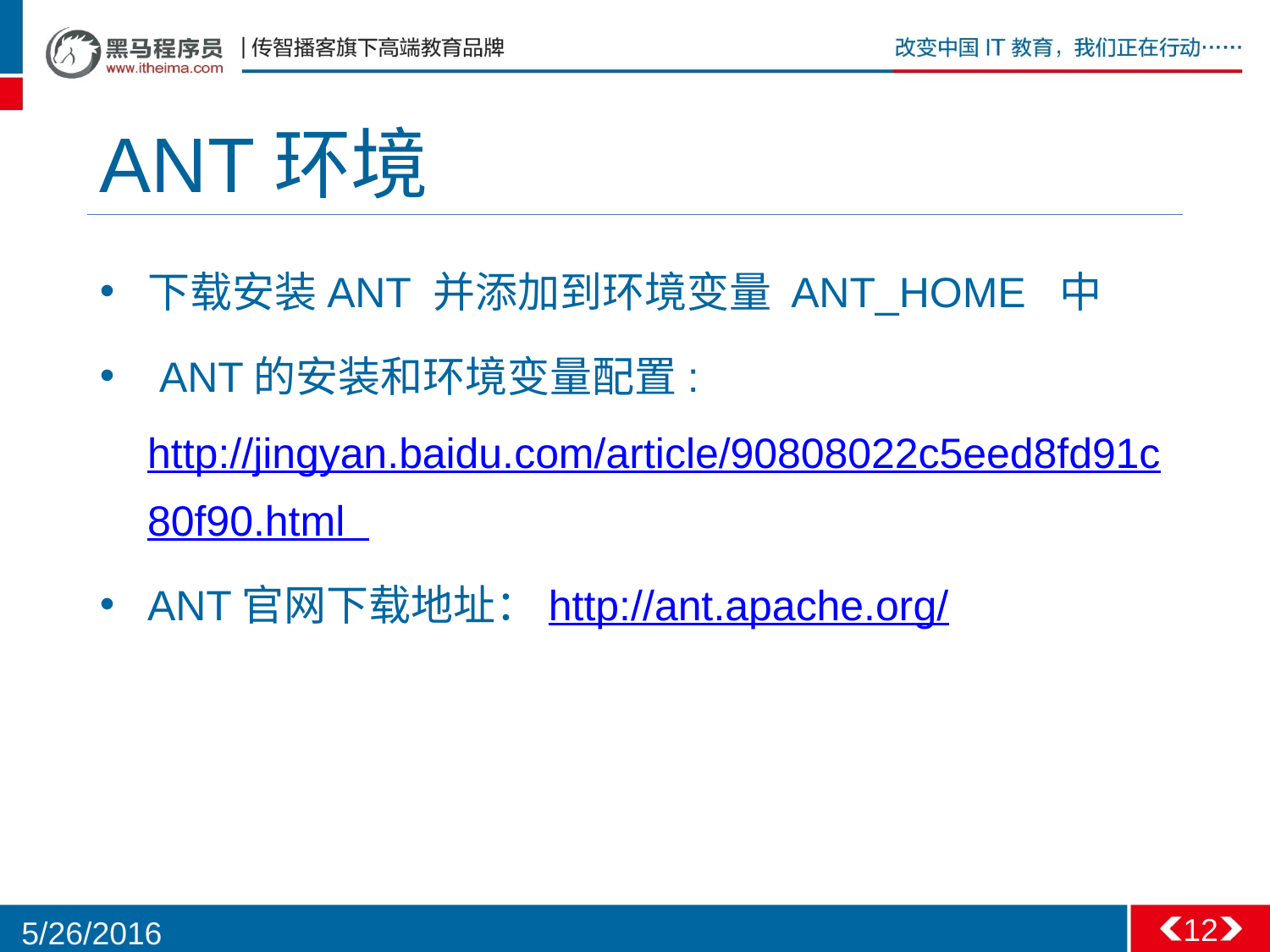

# ANT环境
下载安装ANT 并添加到环境变量 ANT_HOME  中
 ANT的安装和环境变量配置: http://jingyan.baidu.com/article/90808022c5eed8fd91c80f90.html
ANT官网下载地址：http://ant.apache.org/

12

5/26/2016